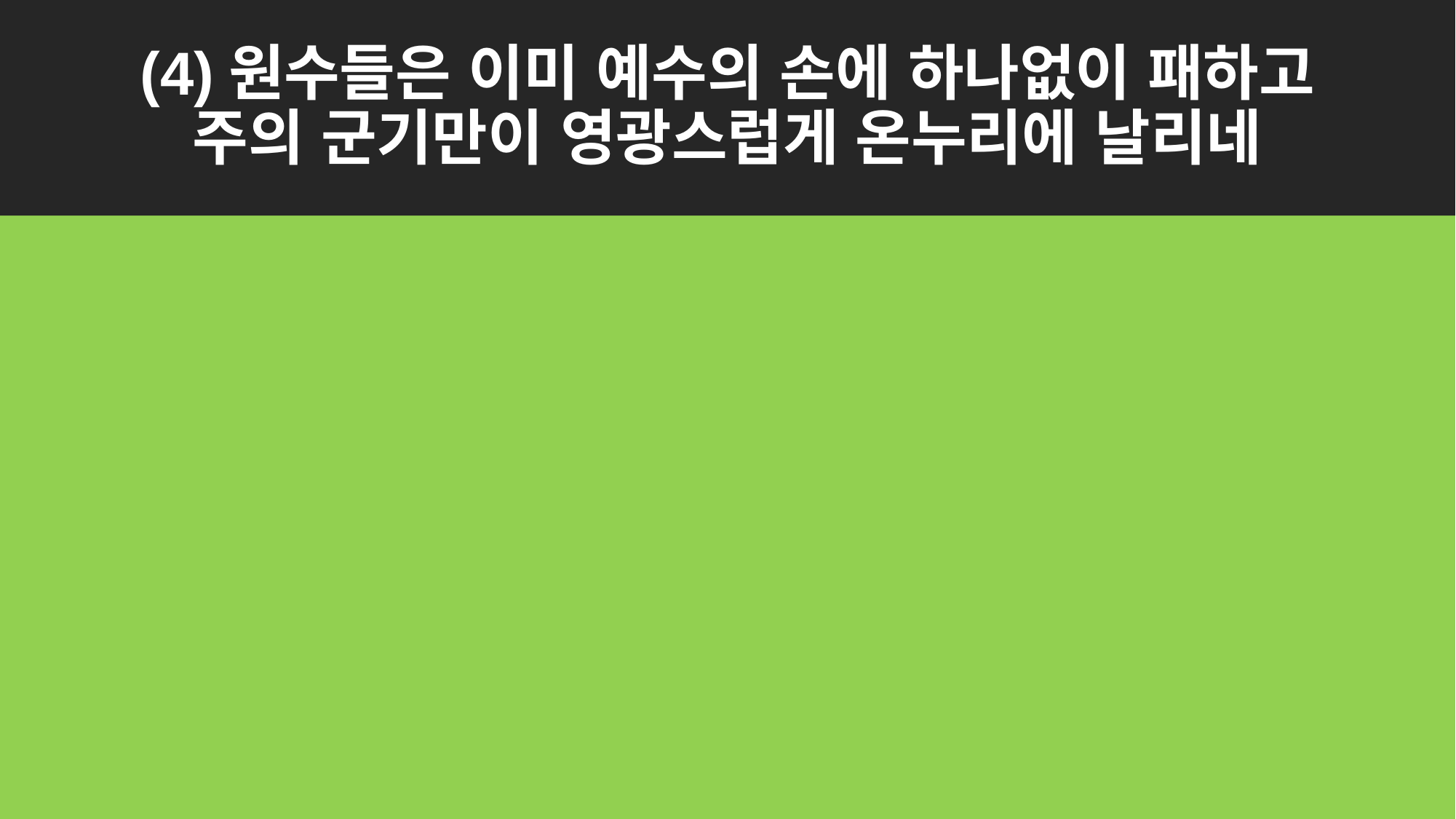

# (4)원수들은 이미 예수의 손에 하나없이 패하고
주의 군기만이 영광스럽게 온누리에 날리네